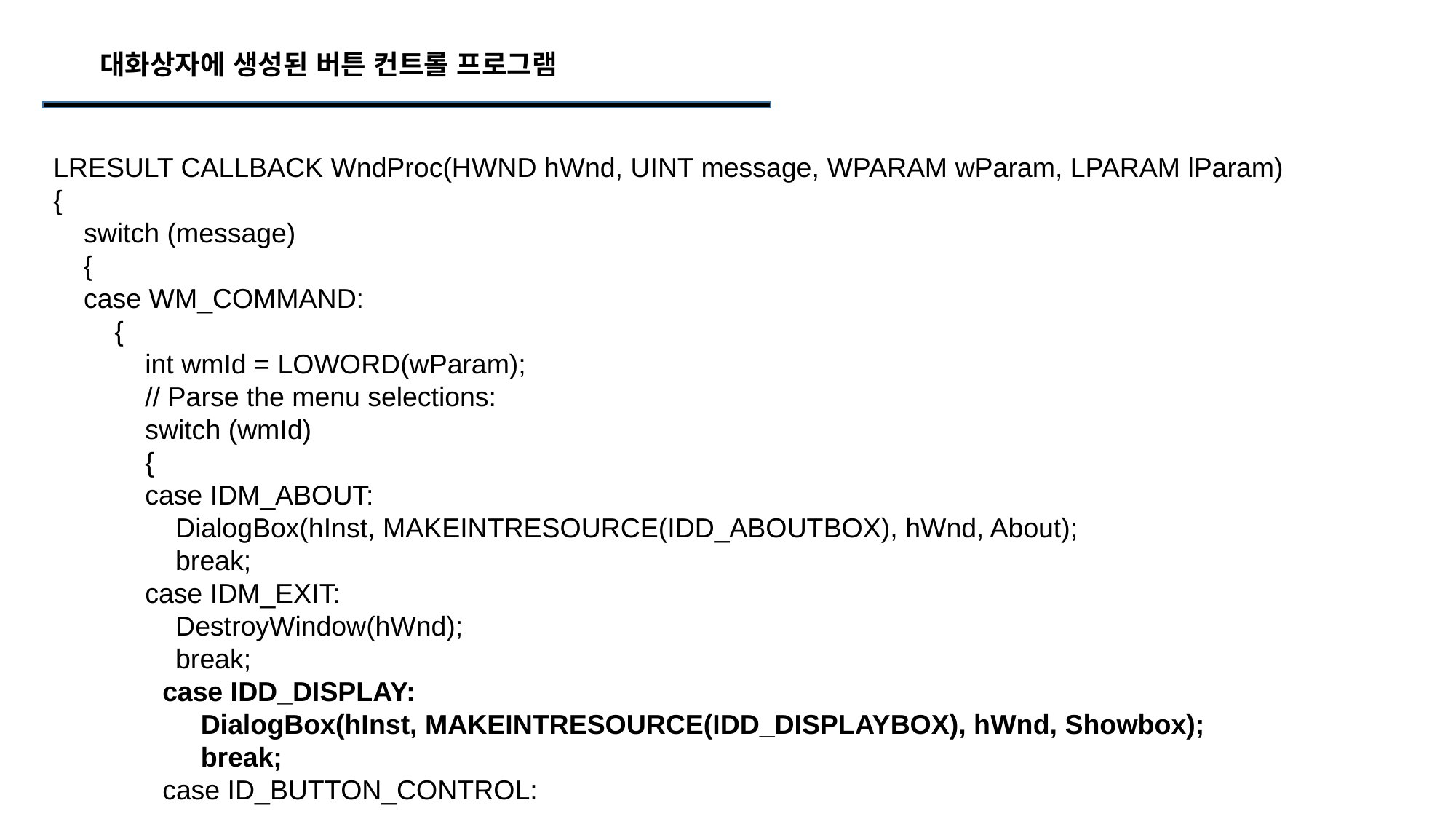

대화상자에 생성된 버튼 컨트롤 프로그램

LRESULT CALLBACK WndProc(HWND hWnd, UINT message, WPARAM wParam, LPARAM lParam)
{
    switch (message)
    {
    case WM_COMMAND:
        {
            int wmId = LOWORD(wParam);
            // Parse the menu selections:
            switch (wmId)
            {
            case IDM_ABOUT:
                DialogBox(hInst, MAKEINTRESOURCE(IDD_ABOUTBOX), hWnd, About);
                break;
            case IDM_EXIT:
                DestroyWindow(hWnd);
                break;
	case IDD_DISPLAY:
	     DialogBox(hInst, MAKEINTRESOURCE(IDD_DISPLAYBOX), hWnd, Showbox);
	     break;
	case ID_BUTTON_CONTROL: